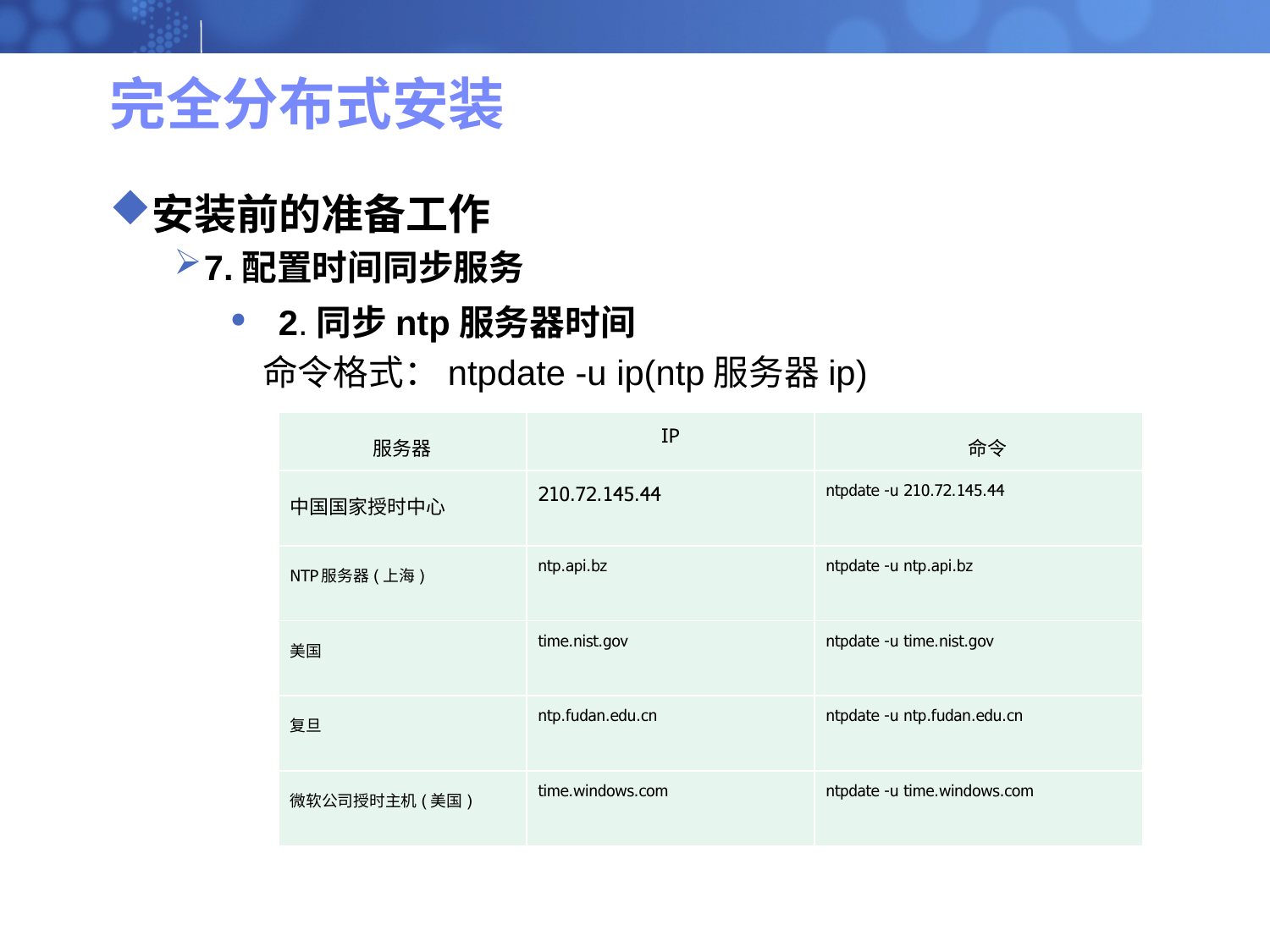

# 完全分布式安装
安装前的准备工作
7.配置时间同步服务
2.同步ntp服务器时间
   命令格式：ntpdate -u ip(ntp服务器ip)

| 服务器 | IP | 命令 |
| --- | --- | --- |
| 中国国家授时中心 | 210.72.145.44 | ntpdate -u 210.72.145.44 |
| NTP服务器(上海) | ntp.api.bz | ntpdate -u ntp.api.bz |
| 美国 | time.nist.gov | ntpdate -u time.nist.gov |
| 复旦 | ntp.fudan.edu.cn | ntpdate -u ntp.fudan.edu.cn |
| 微软公司授时主机(美国) | time.windows.com | ntpdate -u time.windows.com |
38